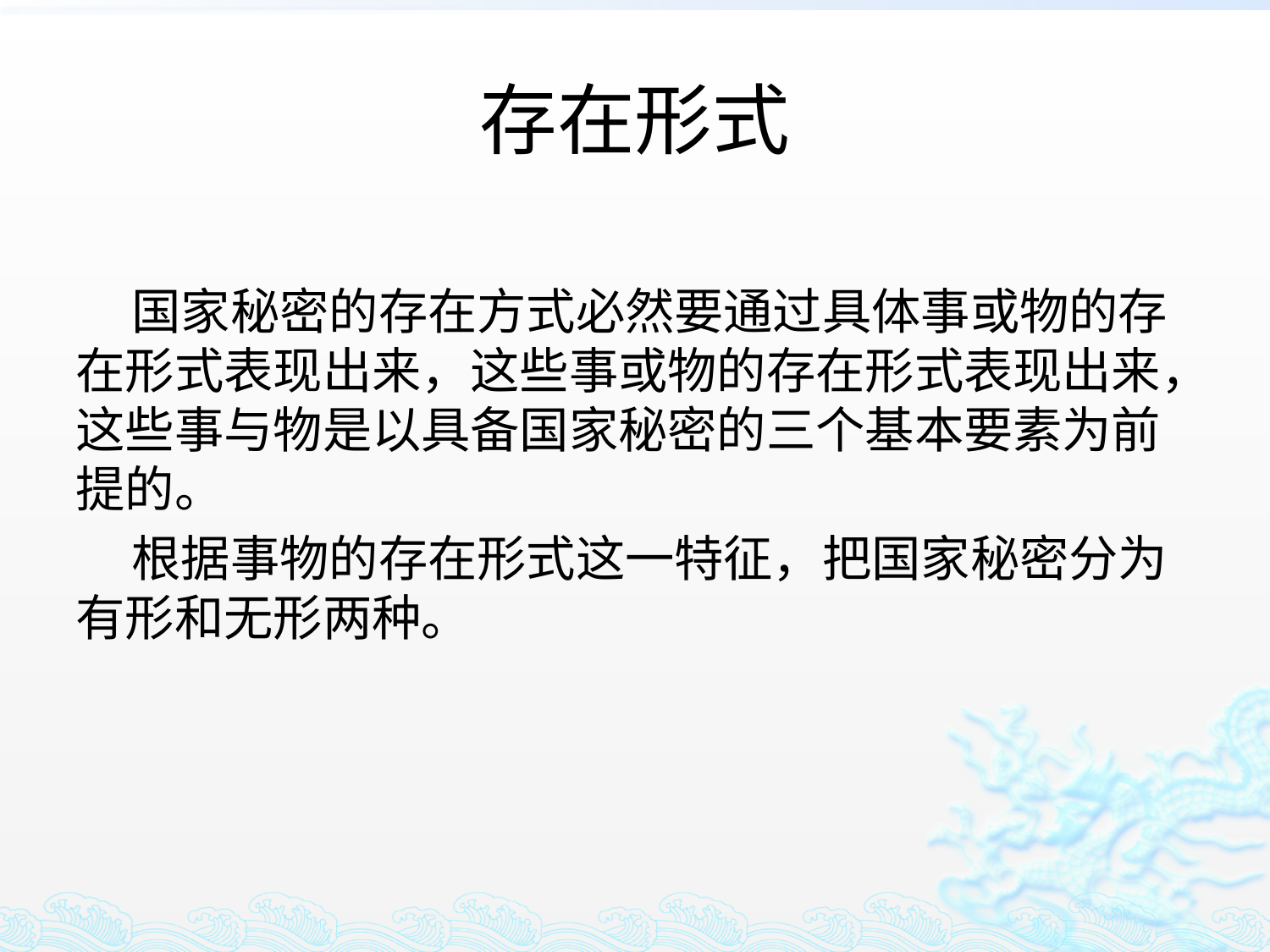

# 存在形式

    国家秘密的存在方式必然要通过具体事或物的存在形式表现出来，这些事或物的存在形式表现出来，这些事与物是以具备国家秘密的三个基本要素为前提的。
    根据事物的存在形式这一特征，把国家秘密分为有形和无形两种。